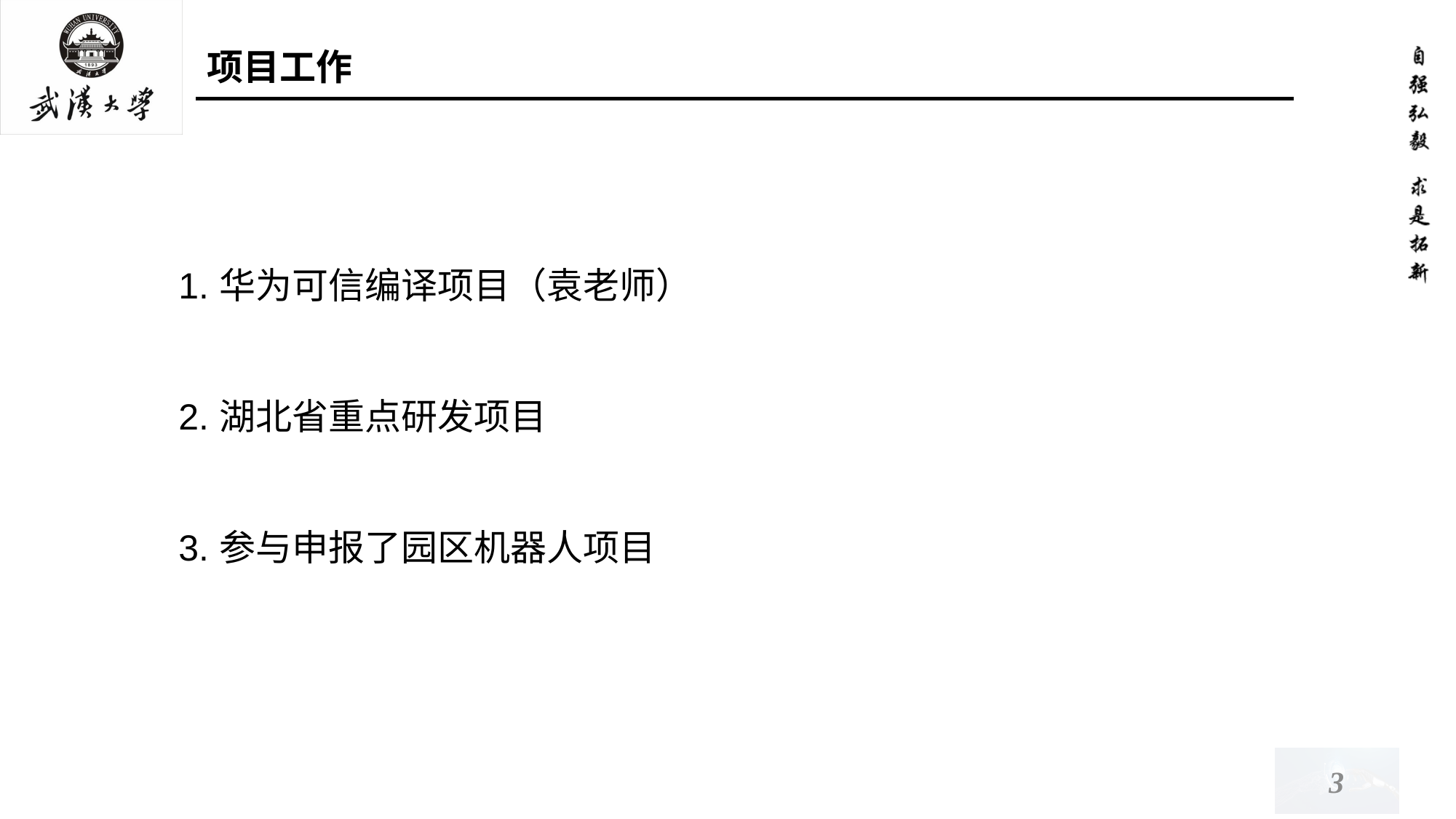

# 项目工作
华为可信编译项目（袁老师）

湖北省重点研发项目

参与申报了园区机器人项目

3